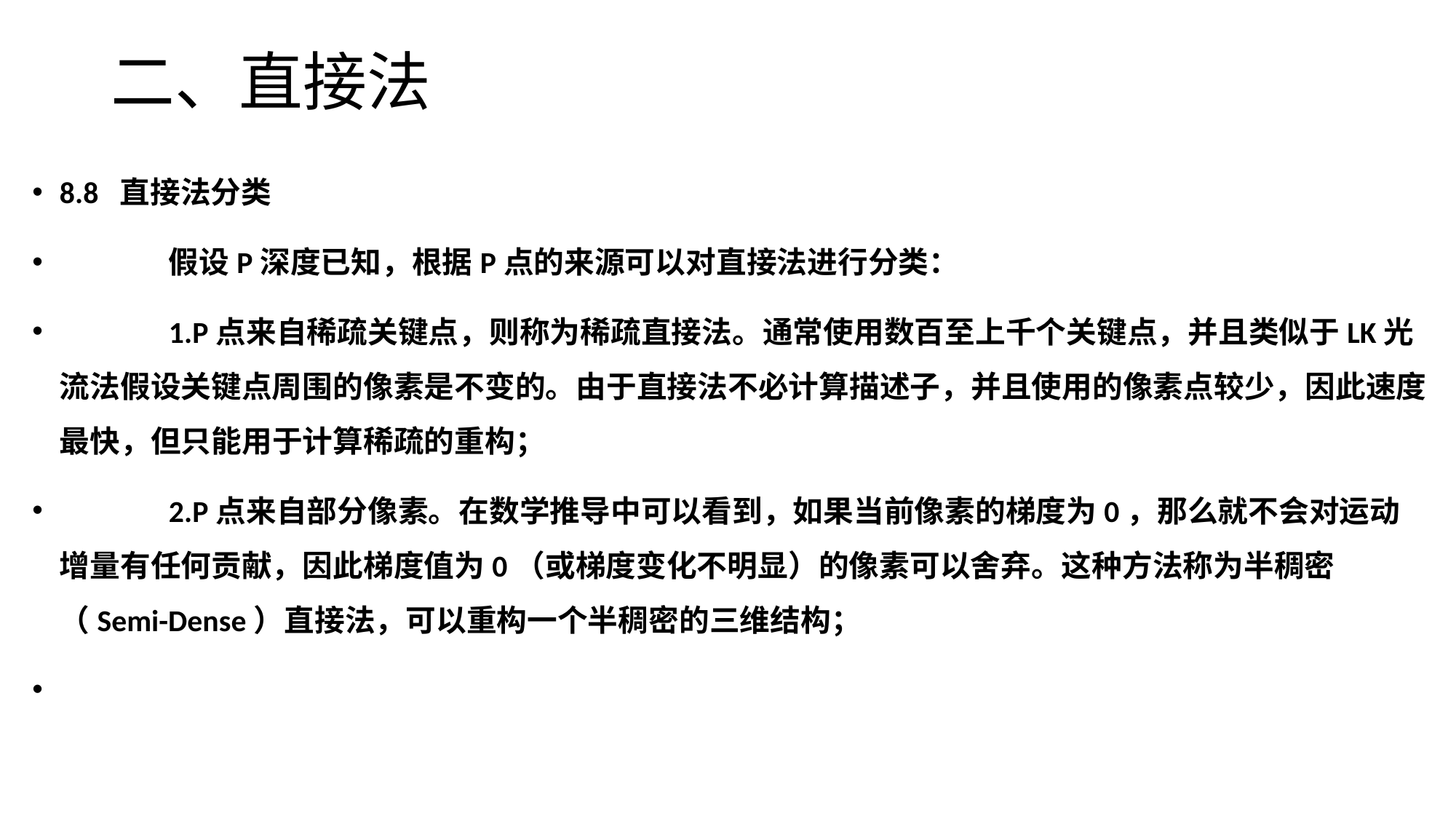

# 二、直接法
8.8  直接法分类
	假设P深度已知，根据P点的来源可以对直接法进行分类：
	1.P点来自稀疏关键点，则称为稀疏直接法。通常使用数百至上千个关键点，并且类似于LK光流法假设关键点周围的像素是不变的。由于直接法不必计算描述子，并且使用的像素点较少，因此速度最快，但只能用于计算稀疏的重构；
	2.P点来自部分像素。在数学推导中可以看到，如果当前像素的梯度为0，那么就不会对运动增量有任何贡献，因此梯度值为0（或梯度变化不明显）的像素可以舍弃。这种方法称为半稠密（Semi-Dense）直接法，可以重构一个半稠密的三维结构；